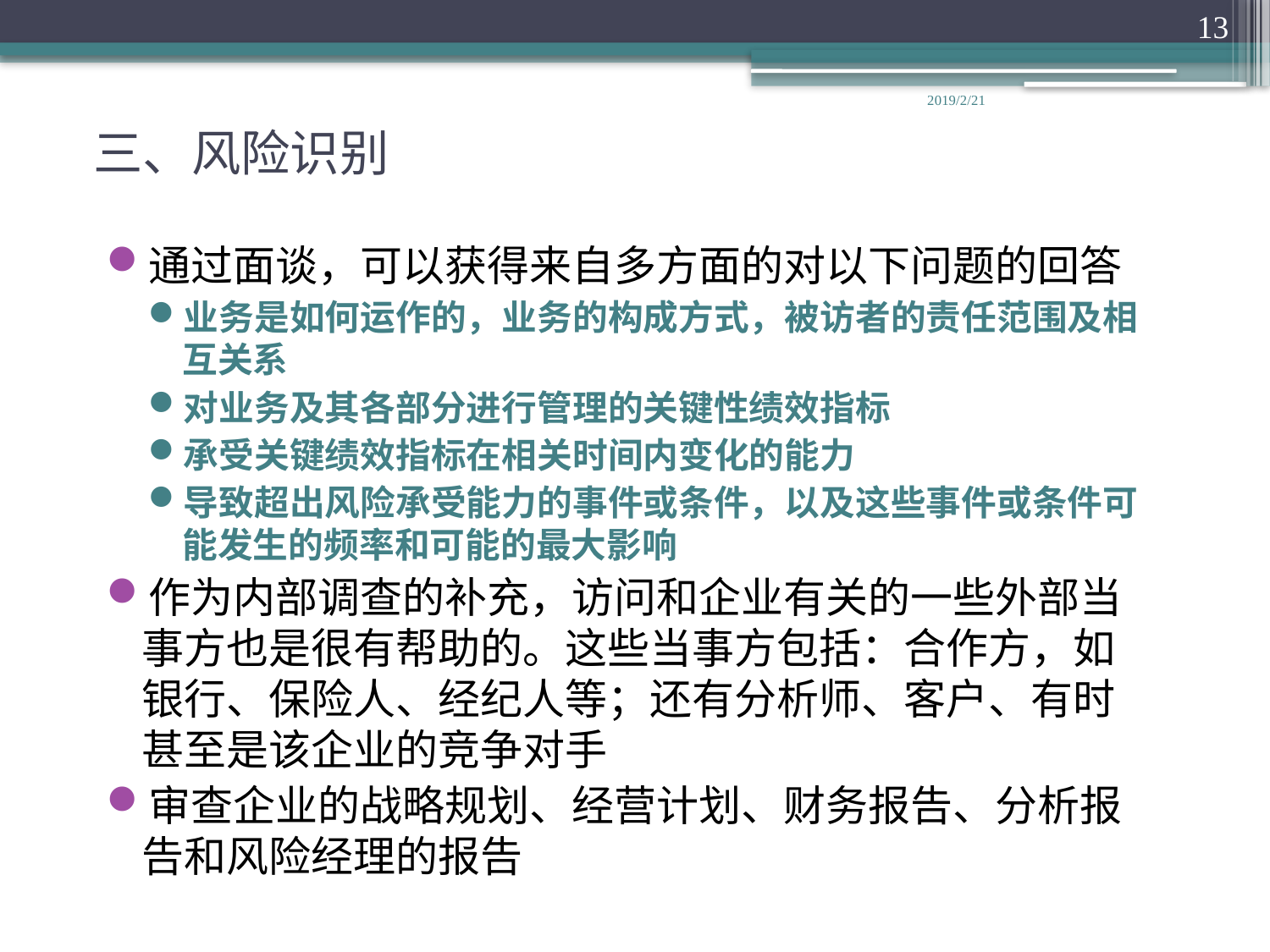

13
# 三、风险识别
2019/2/21
通过面谈，可以获得来自多方面的对以下问题的回答
业务是如何运作的，业务的构成方式，被访者的责任范围及相互关系
对业务及其各部分进行管理的关键性绩效指标
承受关键绩效指标在相关时间内变化的能力
导致超出风险承受能力的事件或条件，以及这些事件或条件可能发生的频率和可能的最大影响
作为内部调查的补充，访问和企业有关的一些外部当事方也是很有帮助的。这些当事方包括：合作方，如银行、保险人、经纪人等；还有分析师、客户、有时甚至是该企业的竞争对手
审查企业的战略规划、经营计划、财务报告、分析报告和风险经理的报告